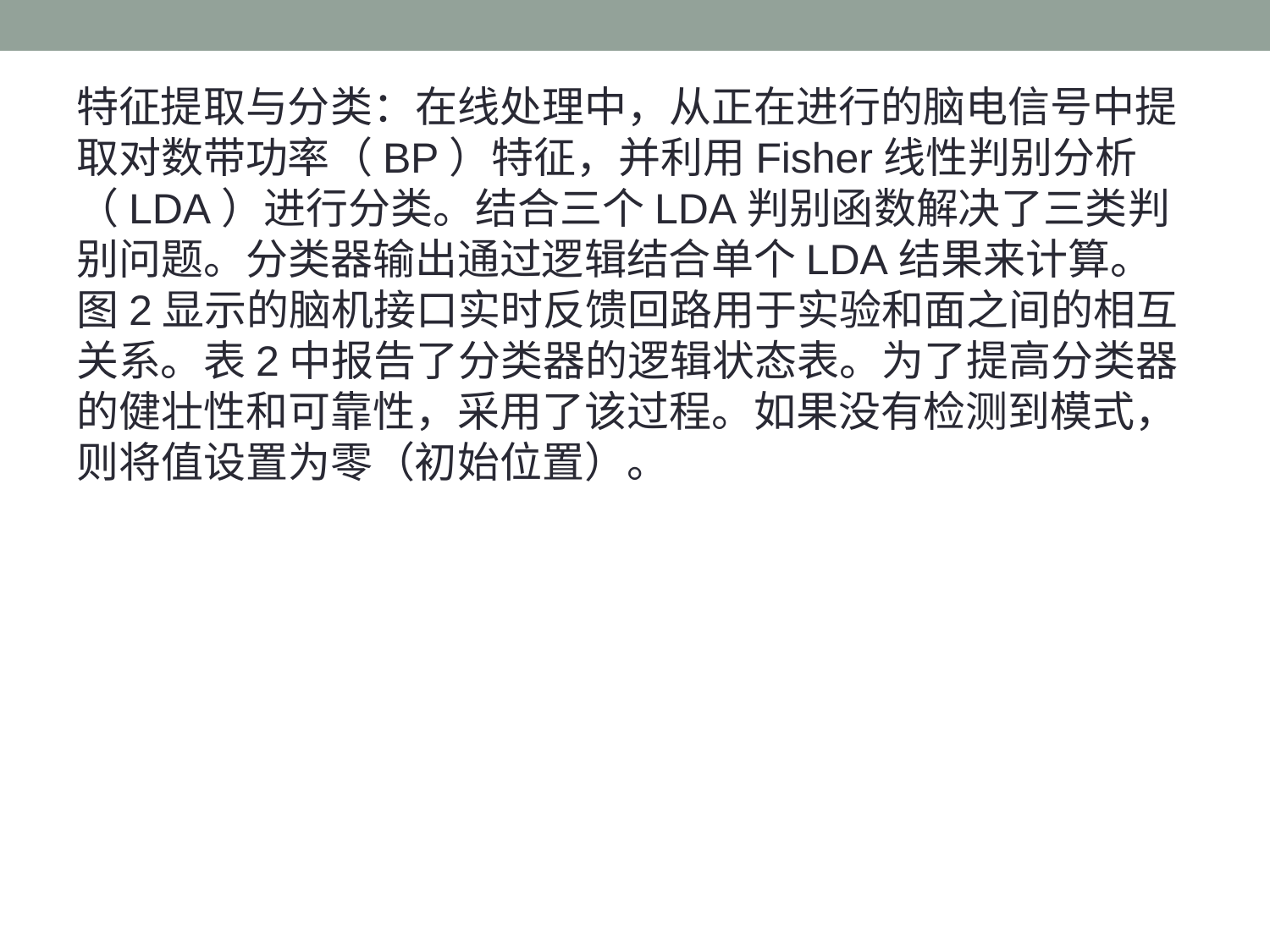

#
特征提取与分类：在线处理中，从正在进行的脑电信号中提取对数带功率（BP）特征，并利用Fisher线性判别分析（LDA）进行分类。结合三个LDA判别函数解决了三类判别问题。分类器输出通过逻辑结合单个LDA结果来计算。图2显示的脑机接口实时反馈回路用于实验和面之间的相互关系。表2中报告了分类器的逻辑状态表。为了提高分类器的健壮性和可靠性，采用了该过程。如果没有检测到模式，则将值设置为零（初始位置）。